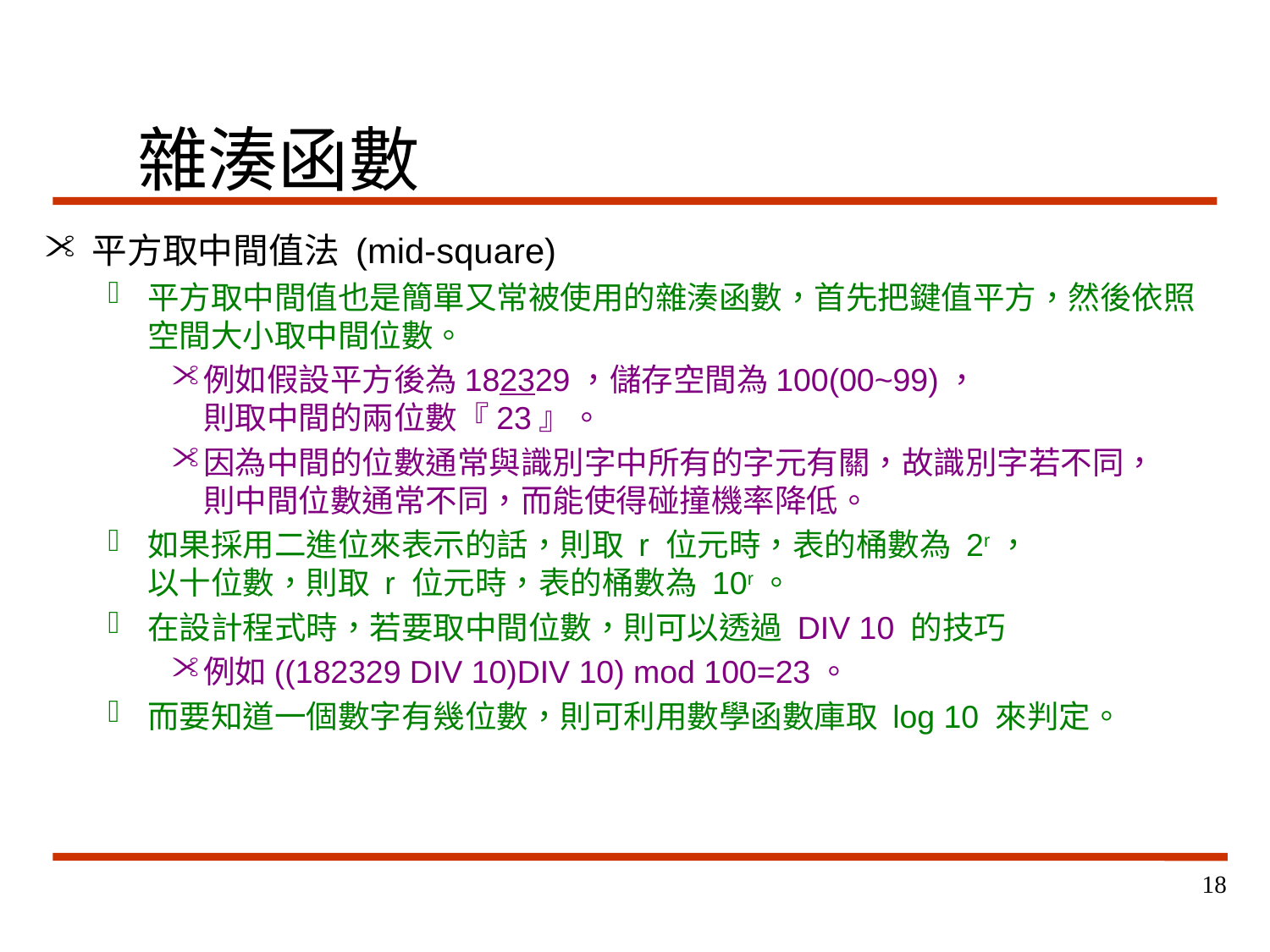

# 雜湊函數
平方取中間值法 (mid-square)
平方取中間值也是簡單又常被使用的雜湊函數，首先把鍵值平方，然後依照空間大小取中間位數。
例如假設平方後為182329，儲存空間為100(00~99)，
則取中間的兩位數『23』。
因為中間的位數通常與識別字中所有的字元有關，故識別字若不同，
則中間位數通常不同，而能使得碰撞機率降低。
如果採用二進位來表示的話，則取 r 位元時，表的桶數為 2r，
以十位數，則取 r 位元時，表的桶數為 10r。
在設計程式時，若要取中間位數，則可以透過 DIV 10 的技巧
例如((182329 DIV 10)DIV 10) mod 100=23。
而要知道一個數字有幾位數，則可利用數學函數庫取 log 10 來判定。
18